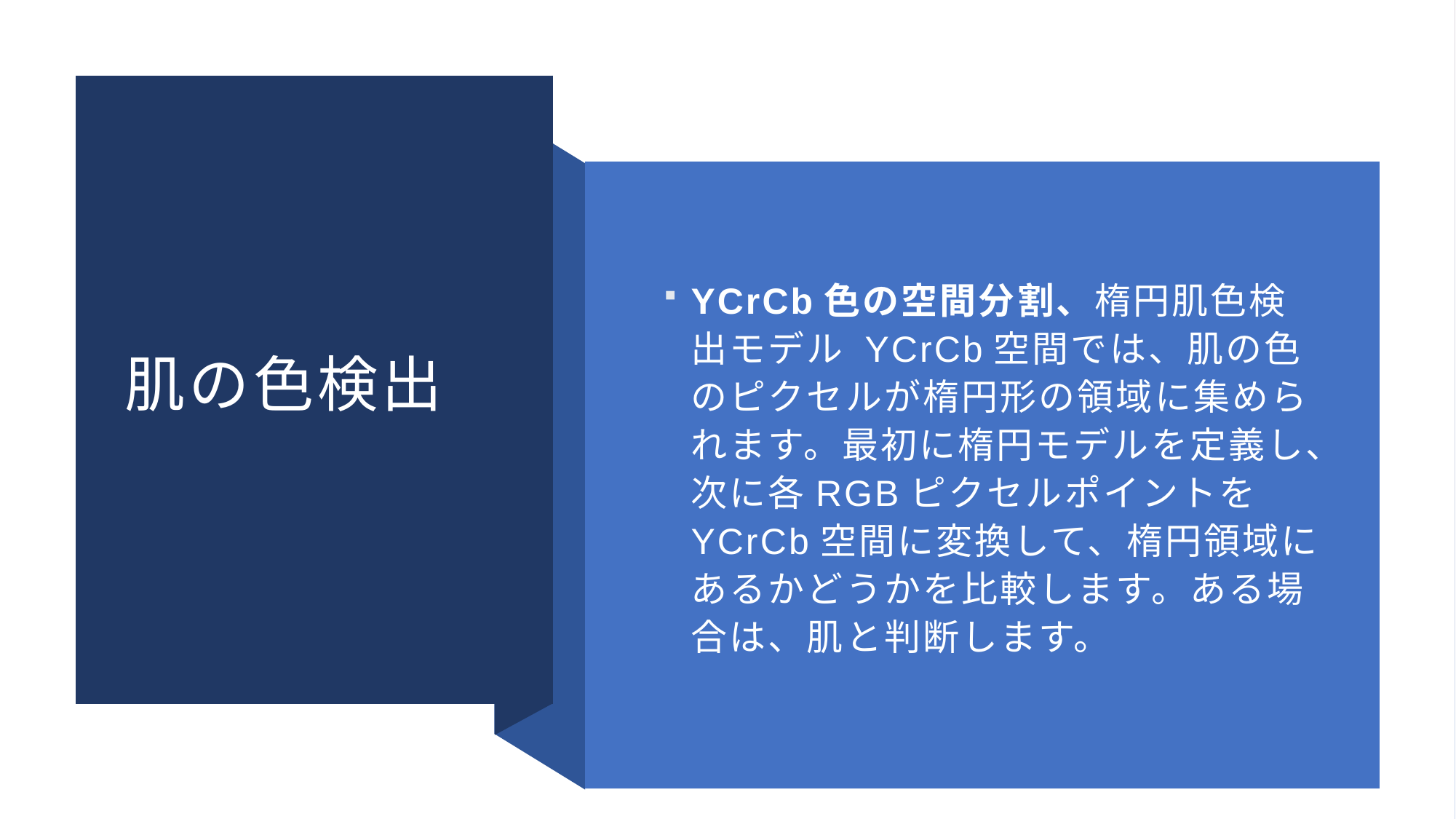

# 肌の色検出

YCrCb色の空間分割、楕円肌色検出モデル YCrCb空間では、肌の色のピクセルが楕円形の領域に集められます。最初に楕円モデルを定義し、次に各RGBピクセルポイントをYCrCb空間に変換して、楕円領域にあるかどうかを比較します。ある場合は、肌と判断します。